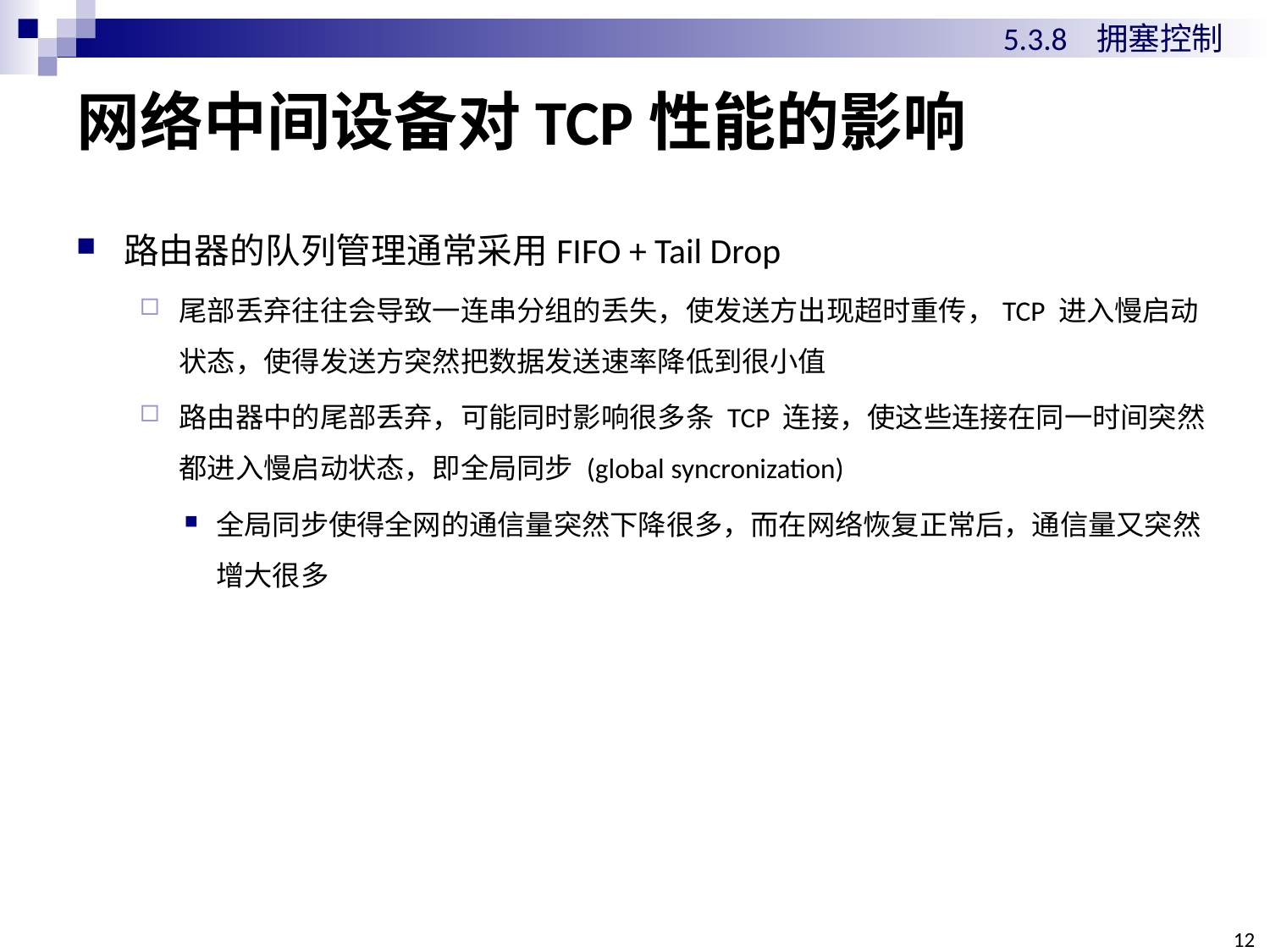

5.3.8   拥塞控制
# 网络中间设备对TCP性能的影响
路由器的队列管理通常采用FIFO + Tail Drop
尾部丢弃往往会导致一连串分组的丢失，使发送方出现超时重传，TCP 进入慢启动状态，使得发送方突然把数据发送速率降低到很小值
路由器中的尾部丢弃，可能同时影响很多条 TCP 连接，使这些连接在同一时间突然都进入慢启动状态，即全局同步 (global syncronization)
全局同步使得全网的通信量突然下降很多，而在网络恢复正常后，通信量又突然增大很多
12